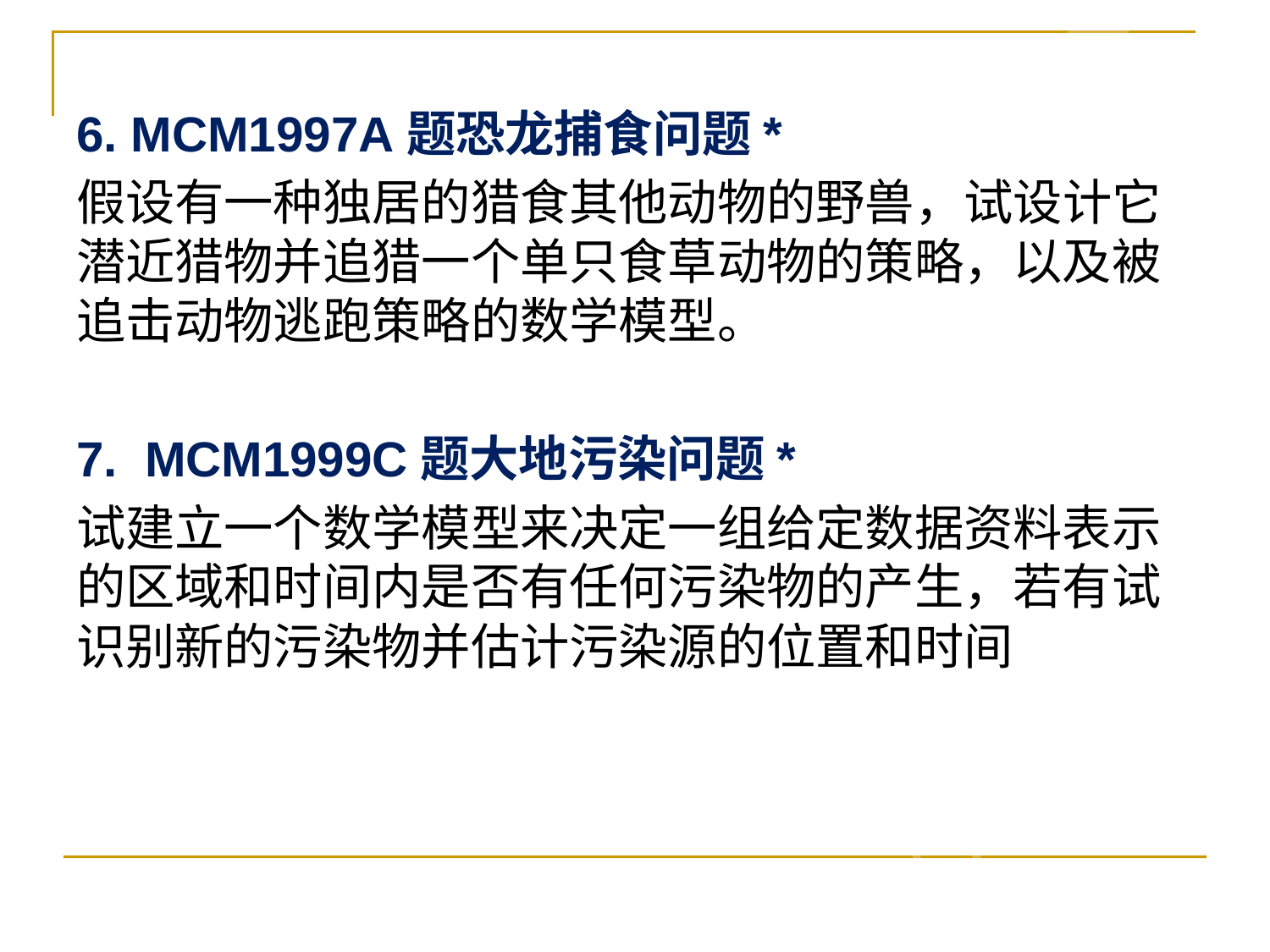

6. MCM1997A题恐龙捕食问题*
假设有一种独居的猎食其他动物的野兽，试设计它潜近猎物并追猎一个单只食草动物的策略，以及被追击动物逃跑策略的数学模型。

7.  MCM1999C题大地污染问题*
试建立一个数学模型来决定一组给定数据资料表示的区域和时间内是否有任何污染物的产生，若有试识别新的污染物并估计污染源的位置和时间